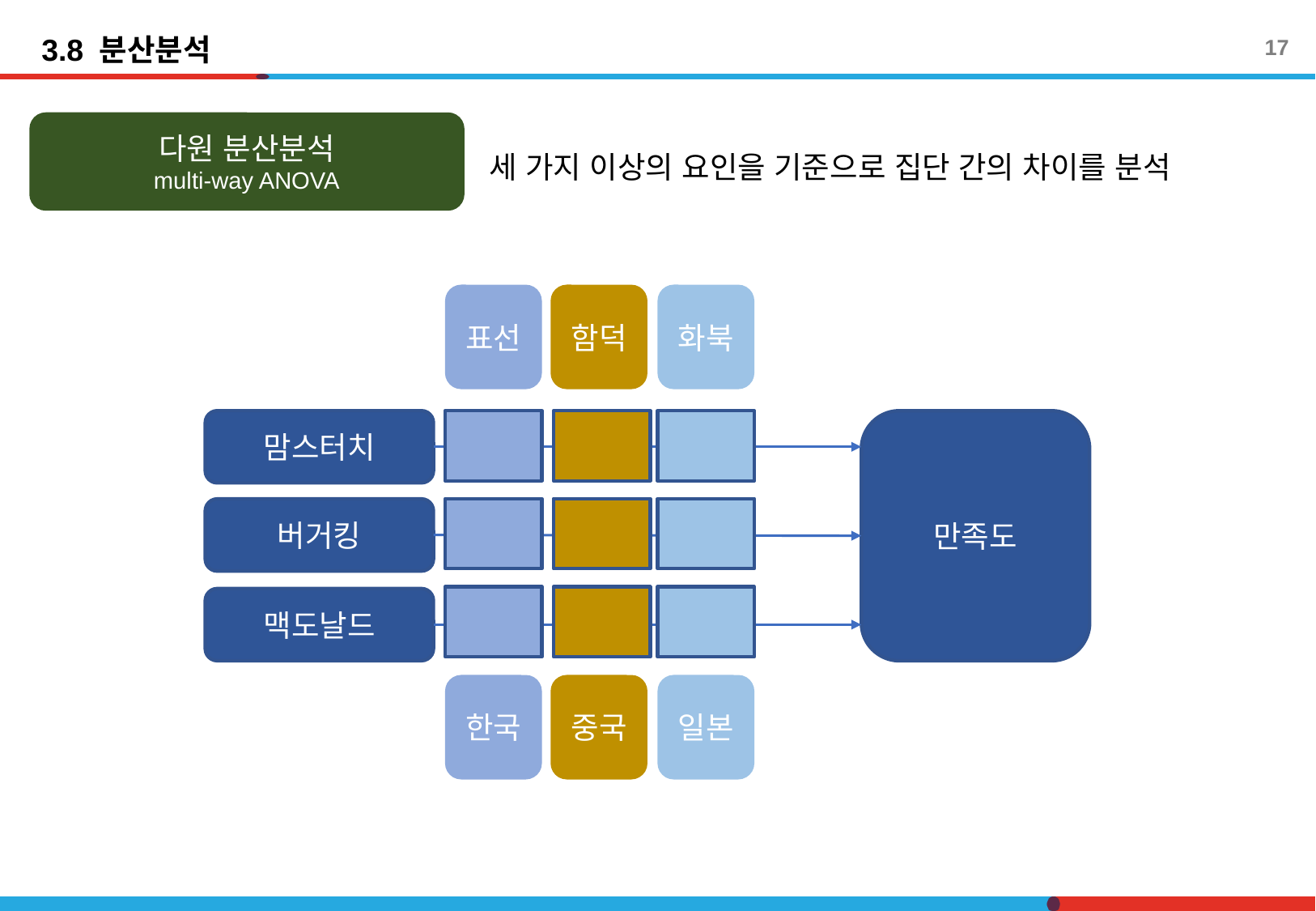

3.8 분산분석
17
다원 분산분석
multi-way ANOVA
세 가지 이상의 요인을 기준으로 집단 간의 차이를 분석
표선
함덕
화북

만족도
맘스터치

버거킹

맥도날드
한국
중국
일본